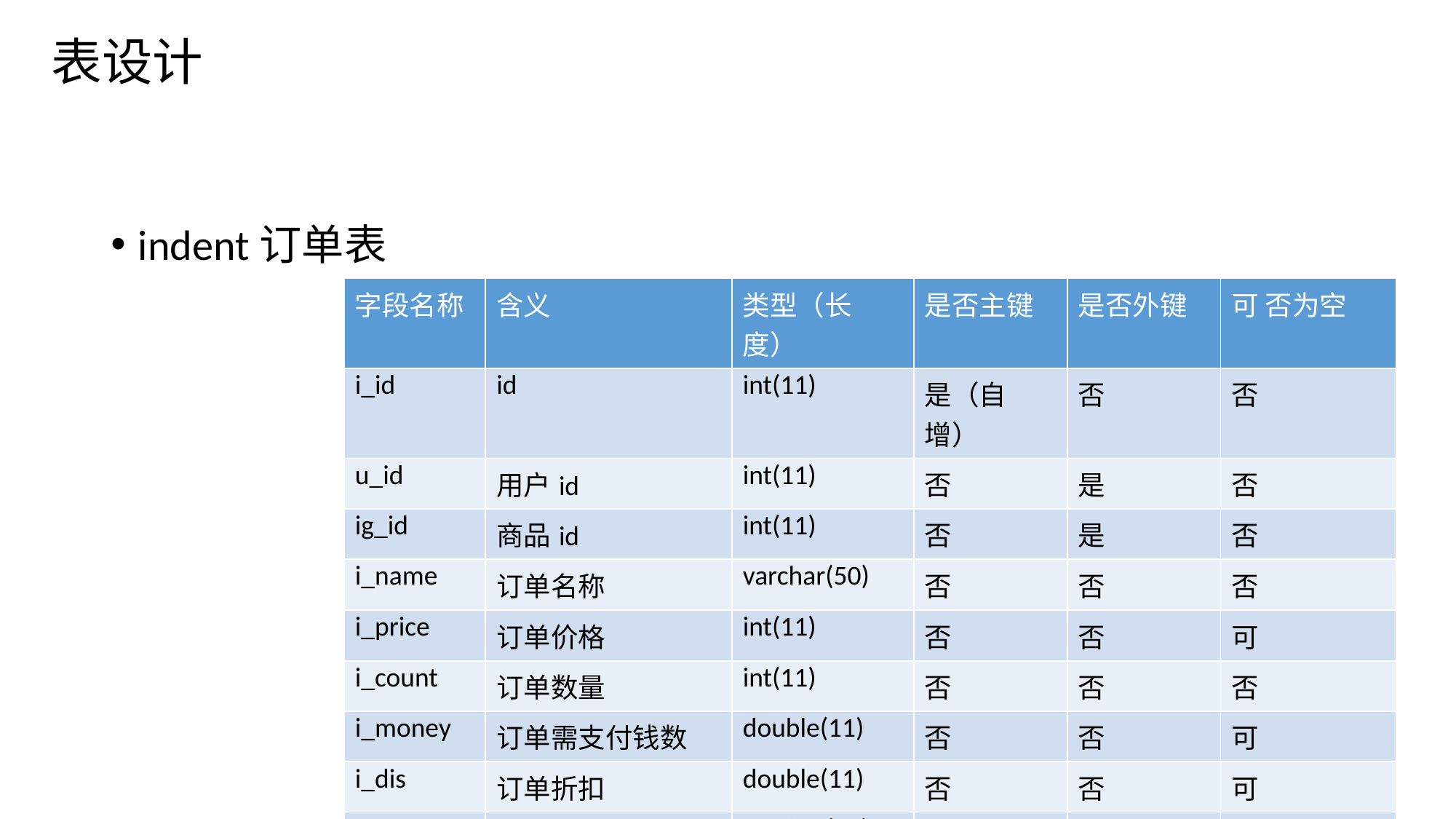

# 表设计
indent订单表

| 字段名称 | 含义 | 类型（长度） | 是否主键 | 是否外键 | 可 否为空 |
| --- | --- | --- | --- | --- | --- |
| i\_id | id | int(11) | 是（自增） | 否 | 否 |
| u\_id | 用户id | int(11) | 否 | 是 | 否 |
| ig\_id | 商品id | int(11) | 否 | 是 | 否 |
| i\_name | 订单名称 | varchar(50) | 否 | 否 | 否 |
| i\_price | 订单价格 | int(11) | 否 | 否 | 可 |
| i\_count | 订单数量 | int(11) | 否 | 否 | 否 |
| i\_money | 订单需支付钱数 | double(11) | 否 | 否 | 可 |
| i\_dis | 订单折扣 | double(11) | 否 | 否 | 可 |
| i\_status | 订单状态 | varchar(10) | 否 | 否 | 否 |
| i\_date | 订单日期 | date | 否 | 否 | 否 |
5